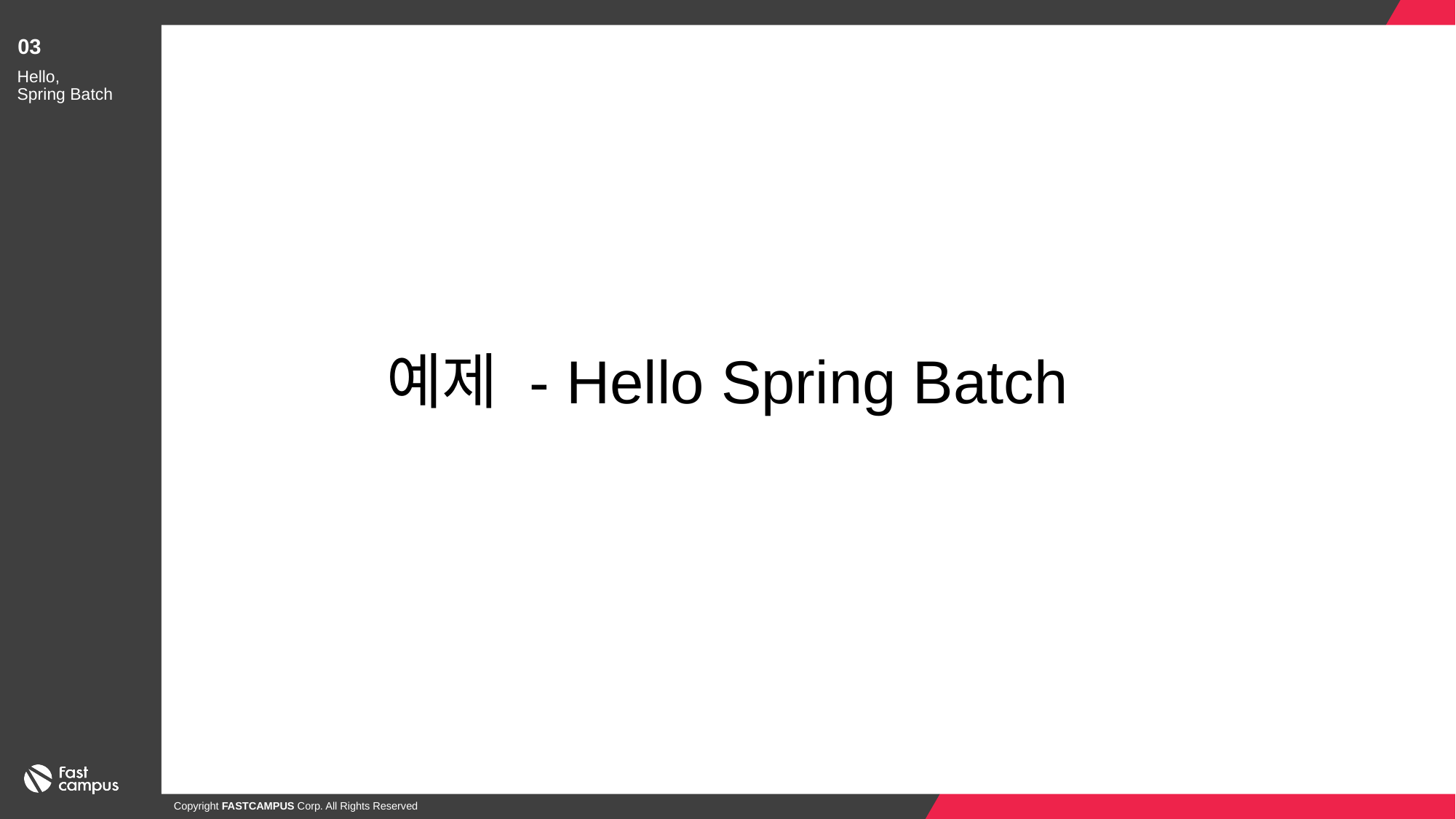

03
Hello,
Spring Batch
예제 - Hello Spring Batch